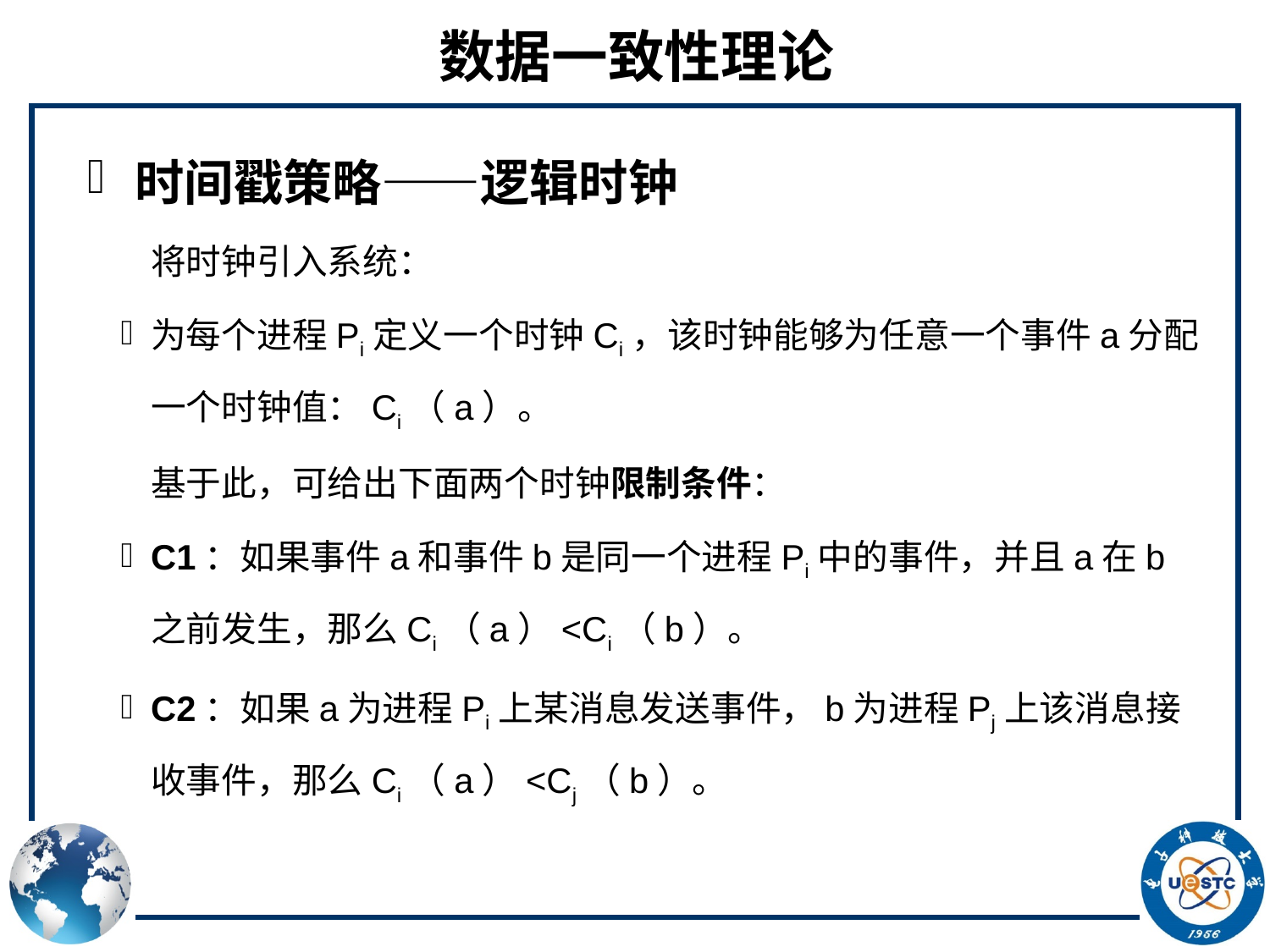

# 数据一致性理论
时间戳策略——逻辑时钟
将时钟引入系统：
为每个进程Pi定义一个时钟Ci，该时钟能够为任意一个事件a分配一个时钟值：Ci（a）。
基于此，可给出下面两个时钟限制条件：
C1：如果事件a和事件b是同一个进程Pi中的事件，并且a在b之前发生，那么Ci（a）<Ci（b）。
C2：如果a为进程Pi上某消息发送事件，b为进程Pj上该消息接收事件，那么Ci（a）<Cj（b）。